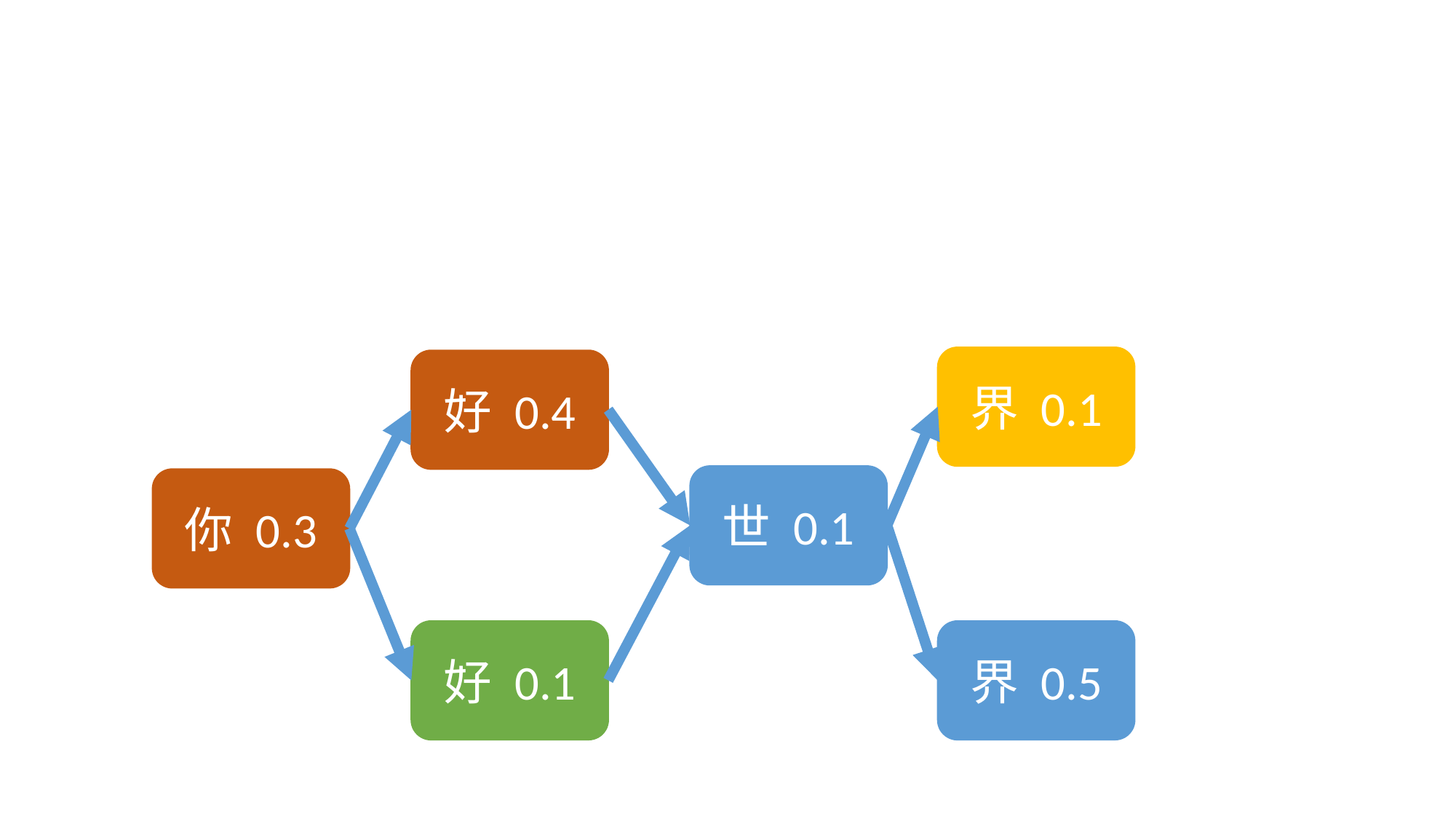

界 0.1
好 0.4
世 0.1
你 0.3
好 0.1
界 0.5